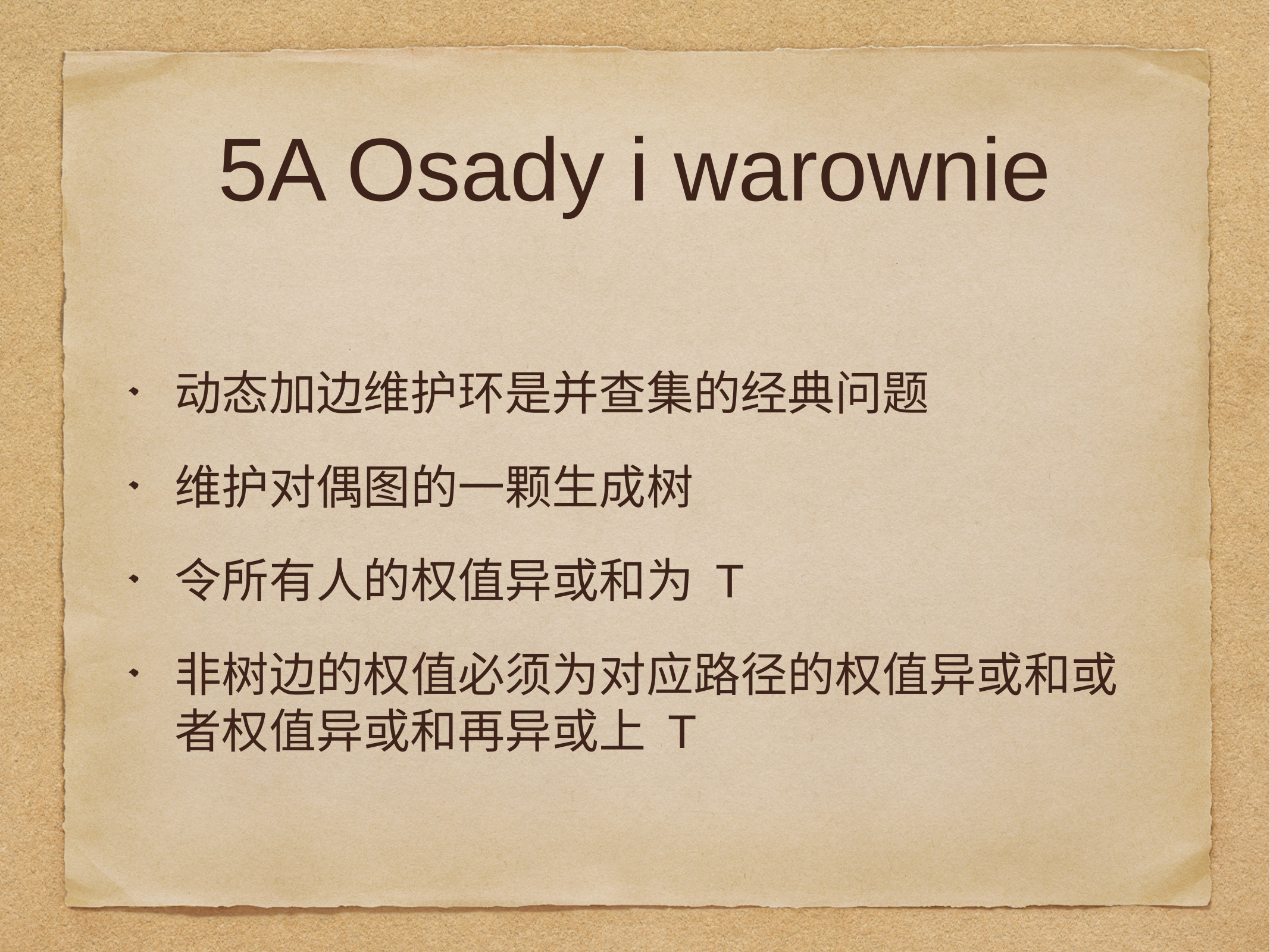

# 5A Osady i warownie
动态加边维护环是并查集的经典问题
维护对偶图的一颗生成树
令所有人的权值异或和为 T
非树边的权值必须为对应路径的权值异或和或者权值异或和再异或上 T